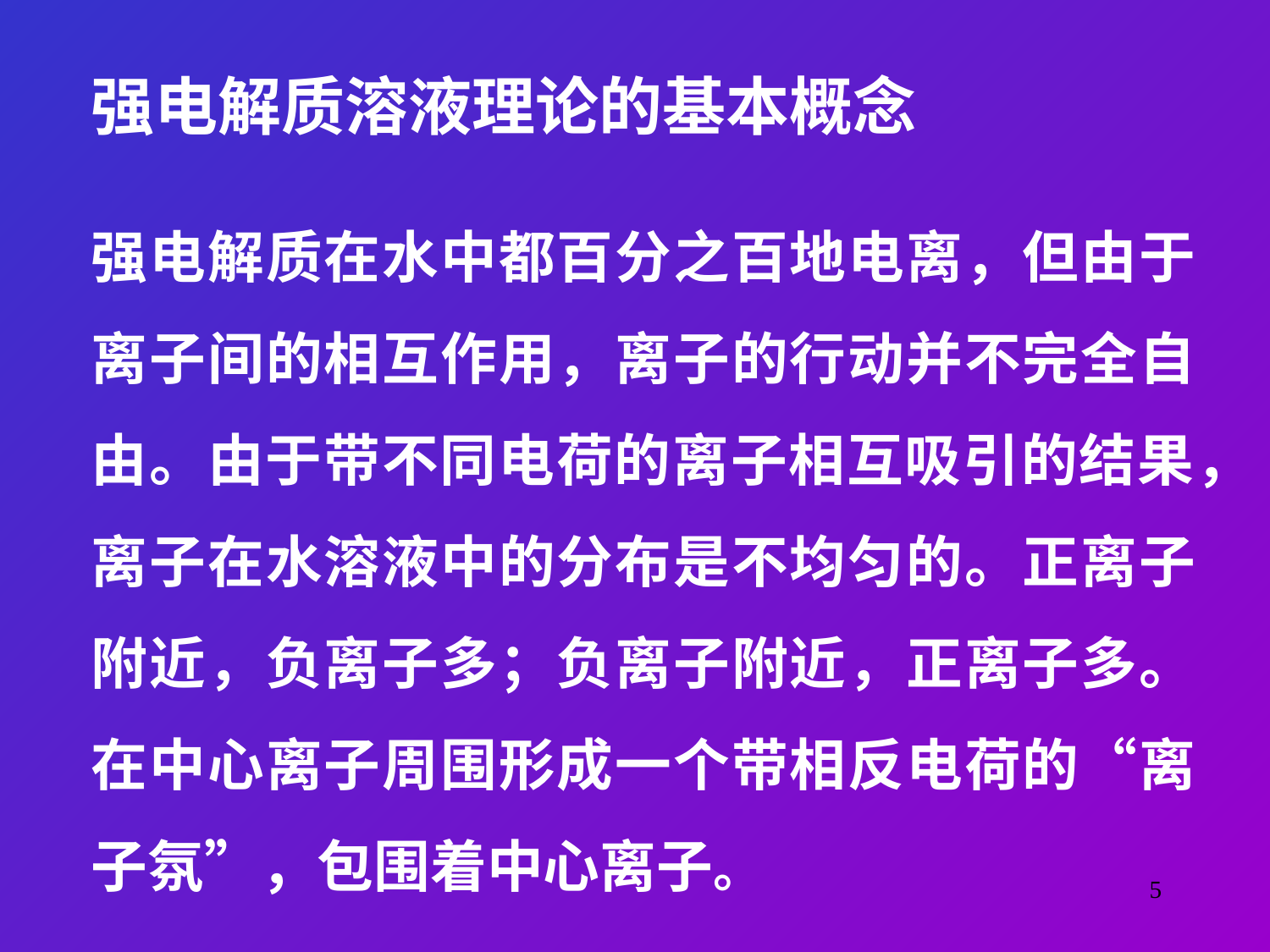

强电解质溶液理论的基本概念
强电解质在水中都百分之百地电离，但由于离子间的相互作用，离子的行动并不完全自由。由于带不同电荷的离子相互吸引的结果，离子在水溶液中的分布是不均匀的。正离子附近，负离子多；负离子附近，正离子多。在中心离子周围形成一个带相反电荷的“离子氛”，包围着中心离子。
5